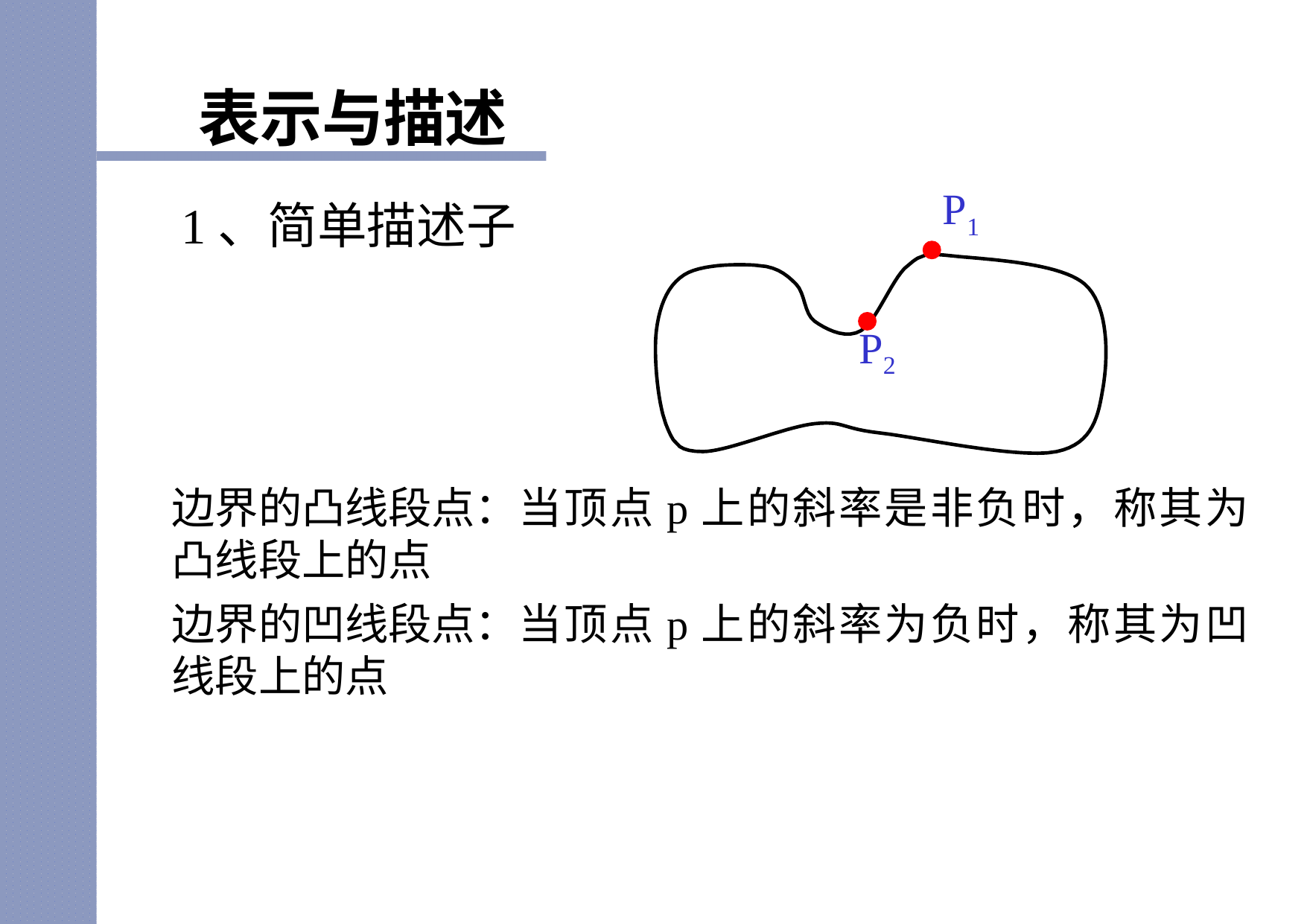

# 表示与描述
1、简单描述子
P1

P2
边界的凸线段点：当顶点p上的斜率是非负时，称其为凸线段上的点
边界的凹线段点：当顶点p上的斜率为负时，称其为凹线段上的点